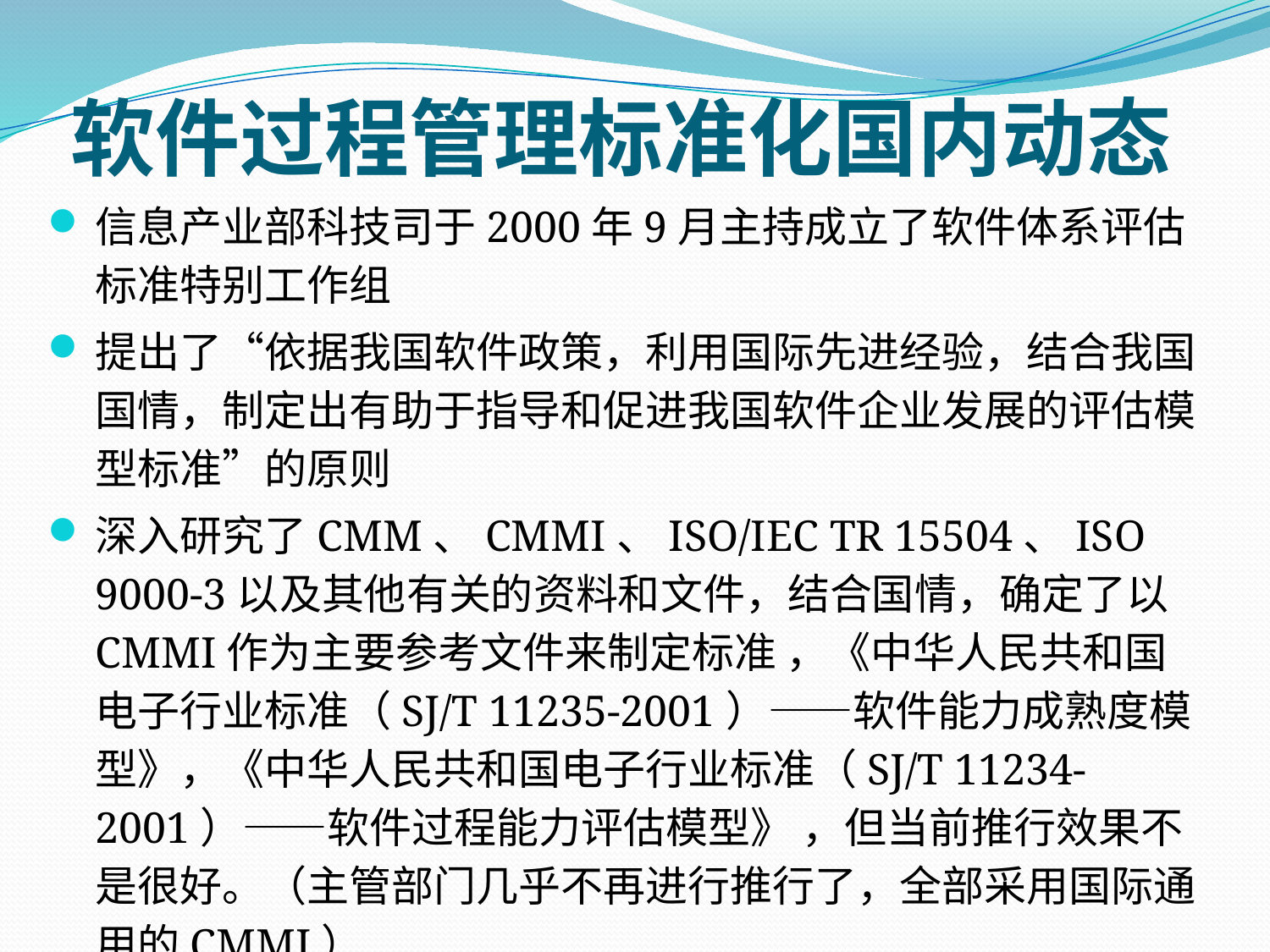

软件过程管理标准化国内动态
信息产业部科技司于2000年9月主持成立了软件体系评估标准特别工作组
提出了“依据我国软件政策，利用国际先进经验，结合我国国情，制定出有助于指导和促进我国软件企业发展的评估模型标准”的原则
深入研究了CMM、CMMI、ISO/IEC TR 15504、ISO 9000-3以及其他有关的资料和文件，结合国情，确定了以CMMI作为主要参考文件来制定标准 ，《中华人民共和国电子行业标准（SJ/T 11235-2001）——软件能力成熟度模型》，《中华人民共和国电子行业标准（SJ/T 11234-2001）——软件过程能力评估模型》 ，但当前推行效果不是很好。（主管部门几乎不再进行推行了，全部采用国际通用的CMMI）